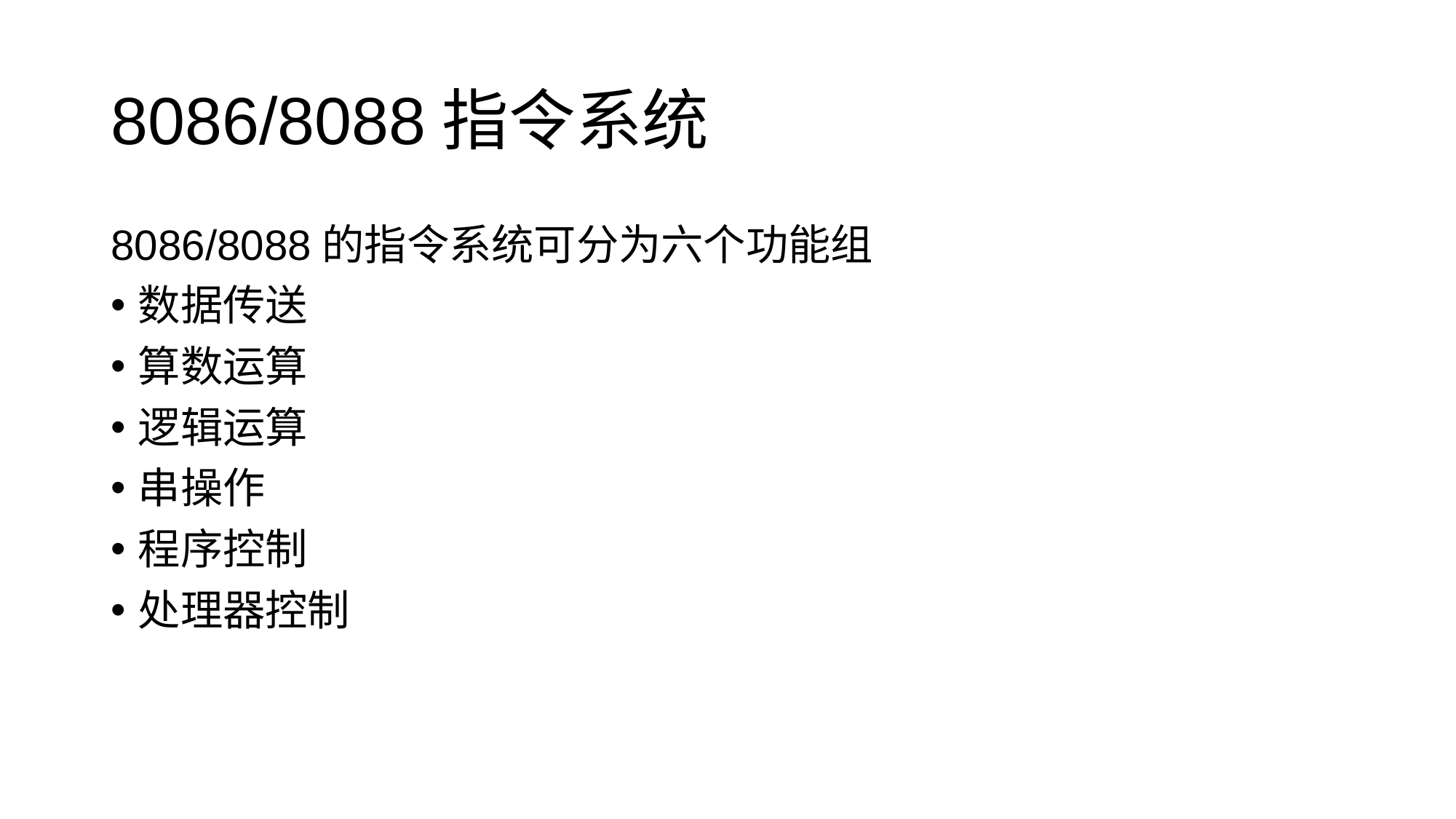

# 8086/8088指令系统
8086/8088的指令系统可分为六个功能组
数据传送
算数运算
逻辑运算
串操作
程序控制
处理器控制